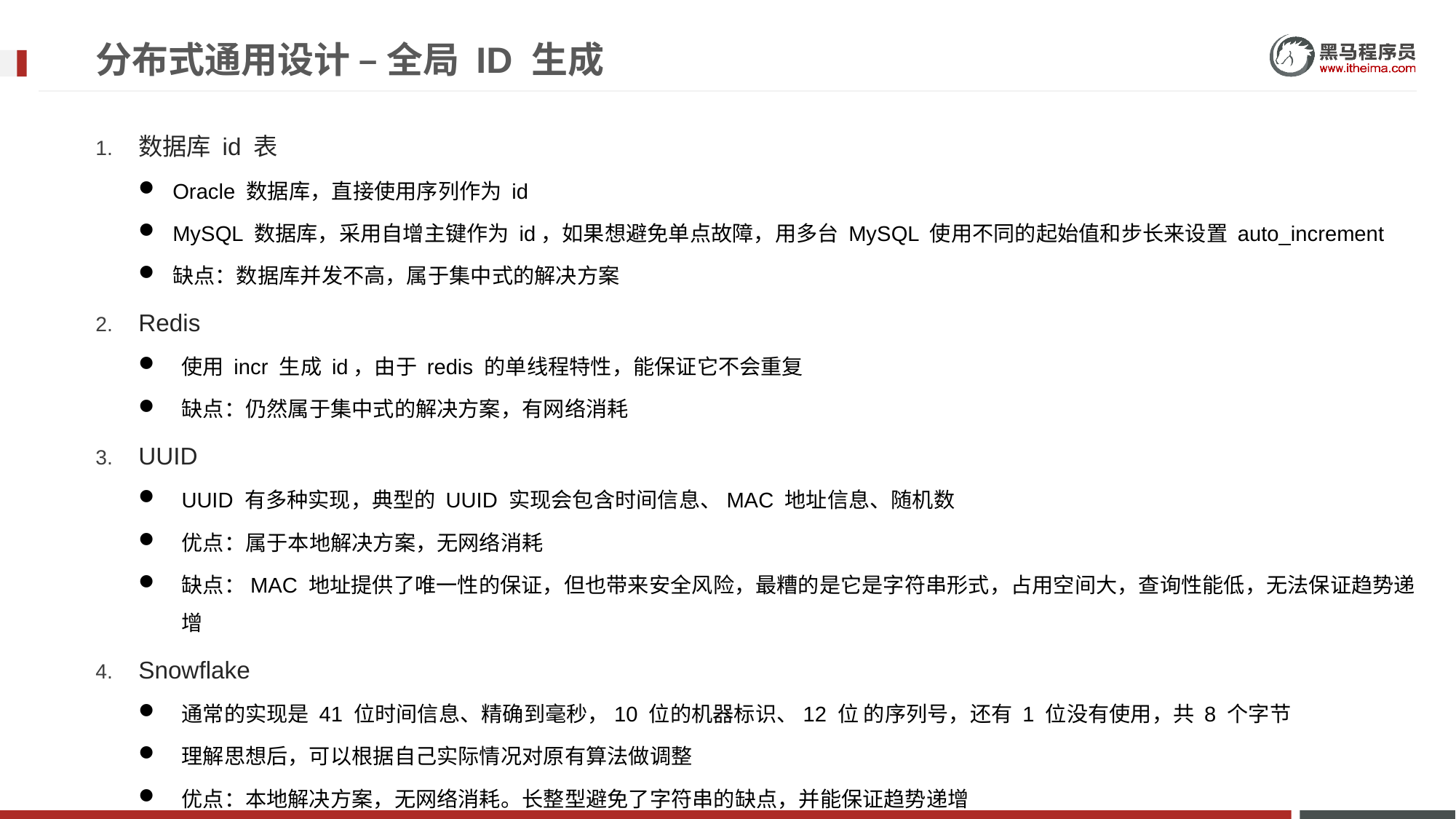

# 分布式通用设计 – 全局 ID 生成
数据库 id 表
Oracle 数据库，直接使用序列作为 id
MySQL 数据库，采用自增主键作为 id，如果想避免单点故障，用多台 MySQL 使用不同的起始值和步长来设置 auto_increment
缺点：数据库并发不高，属于集中式的解决方案
Redis
使用 incr 生成 id，由于 redis 的单线程特性，能保证它不会重复
缺点：仍然属于集中式的解决方案，有网络消耗
UUID
UUID 有多种实现，典型的 UUID 实现会包含时间信息、MAC 地址信息、随机数
优点：属于本地解决方案，无网络消耗
缺点：MAC 地址提供了唯一性的保证，但也带来安全风险，最糟的是它是字符串形式，占用空间大，查询性能低，无法保证趋势递增
Snowflake
通常的实现是 41 位时间信息、精确到毫秒，10 位的机器标识、12 位 的序列号，还有 1 位没有使用，共 8 个字节
理解思想后，可以根据自己实际情况对原有算法做调整
优点：本地解决方案，无网络消耗。长整型避免了字符串的缺点，并能保证趋势递增